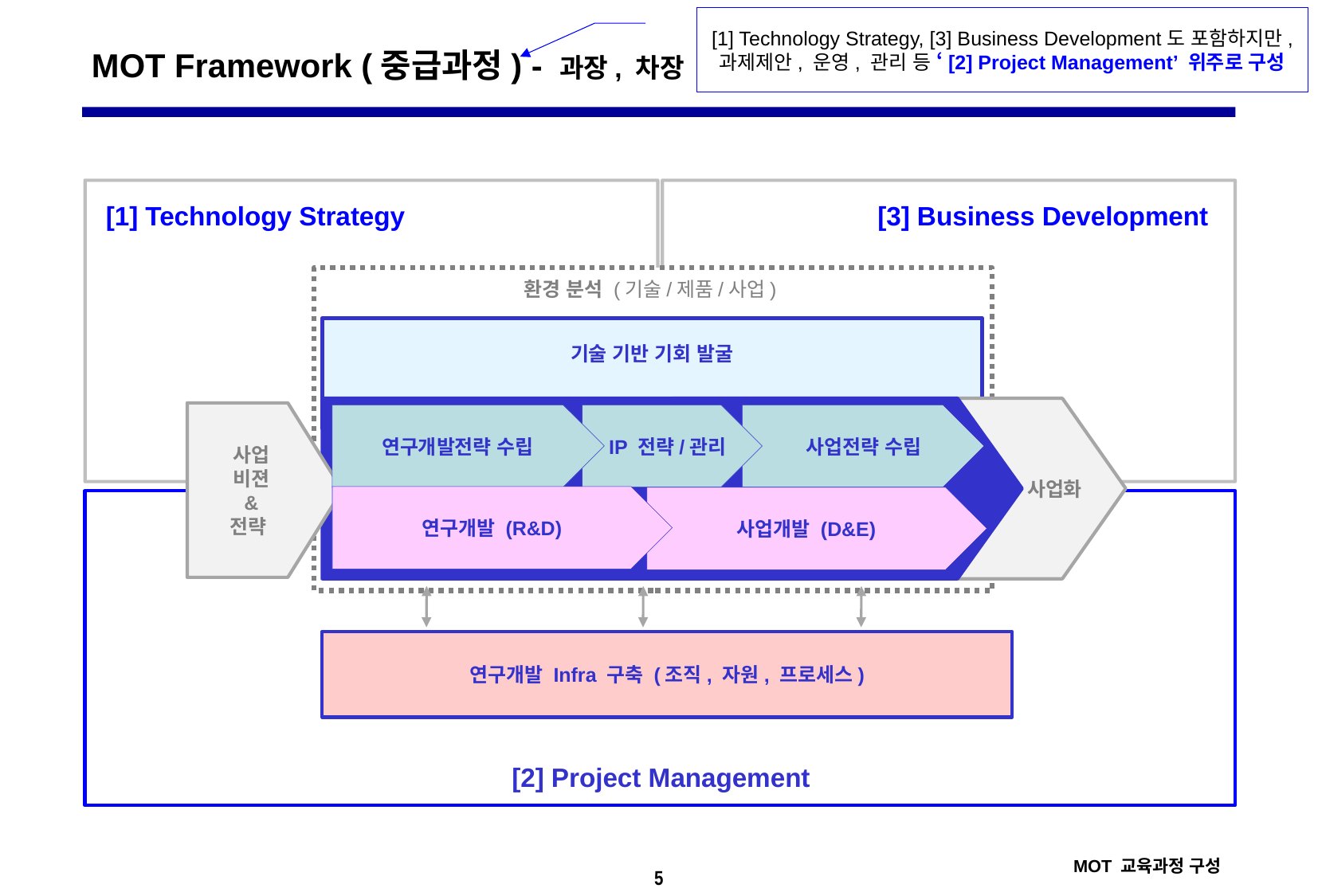

[1] Technology Strategy, [3] Business Development도 포함하지만,
과제제안, 운영, 관리 등 ‘[2] Project Management’ 위주로 구성
MOT Framework (중급과정) - 과장, 차장

[1] Technology Strategy
[3] Business Development
환경 분석 (기술/제품/사업)
기술 기반 기회 발굴

사업화
사업
비젼
&
전략
연구개발전략 수립
  IP 전략/관리
   사업전략 수립
연구개발 (R&D)
사업개발 (D&E)
연구개발 Infra 구축 (조직, 자원, 프로세스)
[2] Project Management